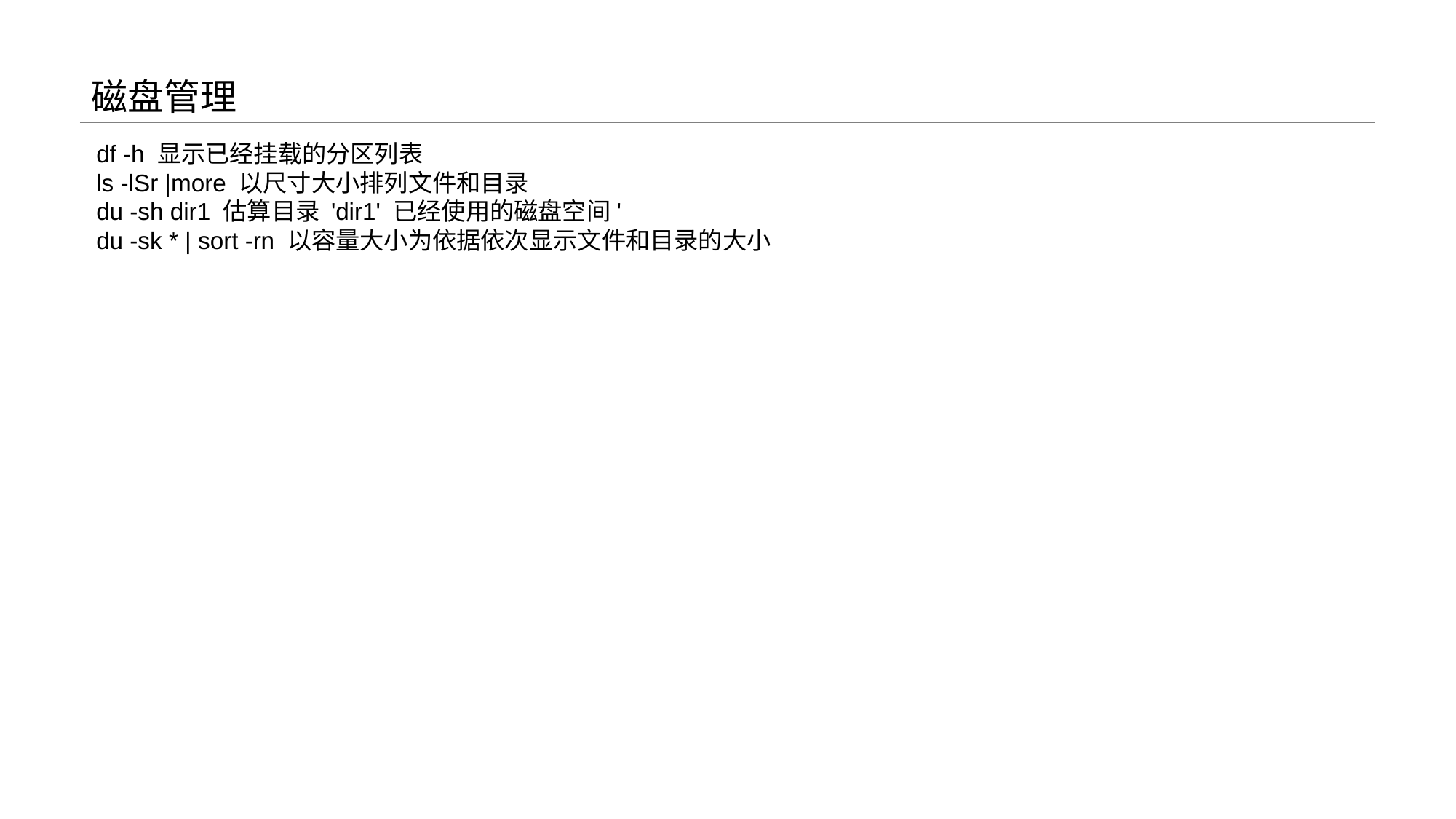

# 磁盘管理
df -h 显示已经挂载的分区列表
ls -lSr |more 以尺寸大小排列文件和目录
du -sh dir1 估算目录 'dir1' 已经使用的磁盘空间'
du -sk * | sort -rn 以容量大小为依据依次显示文件和目录的大小
6